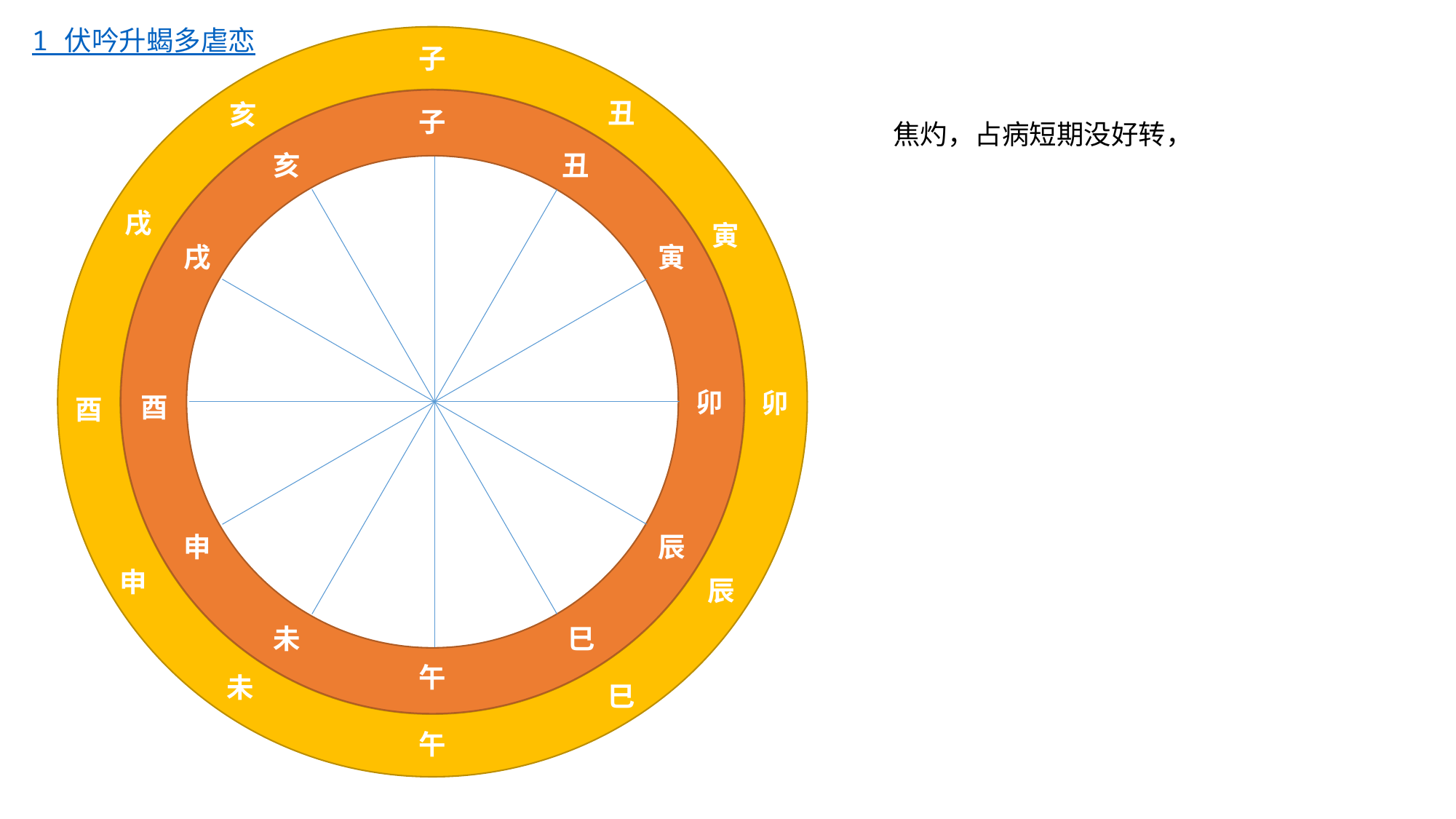

1 伏吟升蝎多虐恋

子

丑
亥
子
焦灼，占病短期没好转，
亥
丑
戌
寅
戌
寅
卯
卯
酉
酉
申
辰
申
辰
巳
未
午
未
巳
午